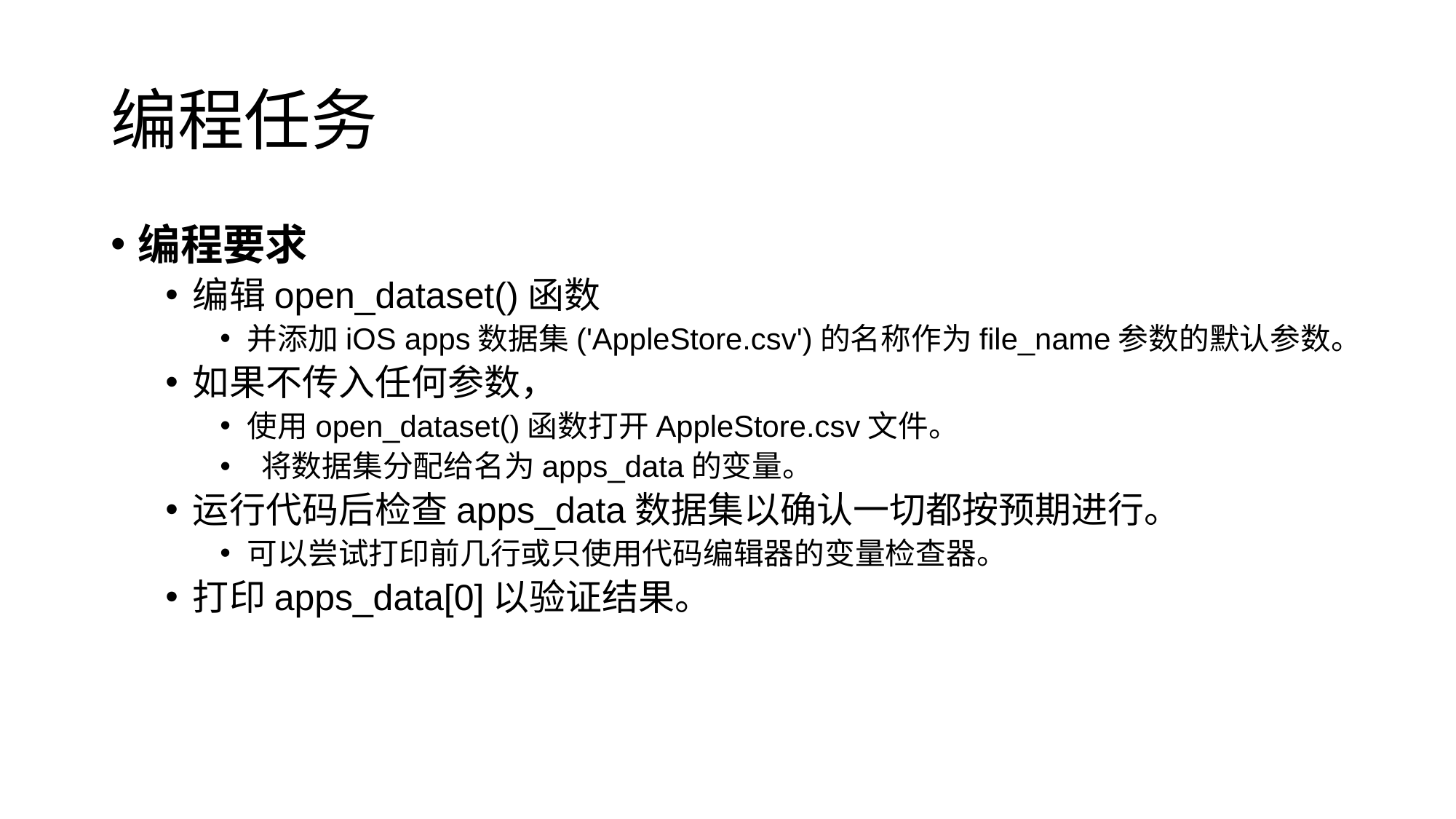

# 编程任务
编程要求
编辑open_dataset()函数
并添加iOS apps数据集('AppleStore.csv')的名称作为file_name参数的默认参数。
如果不传入任何参数，
使用open_dataset()函数打开AppleStore.csv文件。
 将数据集分配给名为apps_data的变量。
运行代码后检查apps_data数据集以确认一切都按预期进行。
可以尝试打印前几行或只使用代码编辑器的变量检查器。
打印apps_data[0]以验证结果。